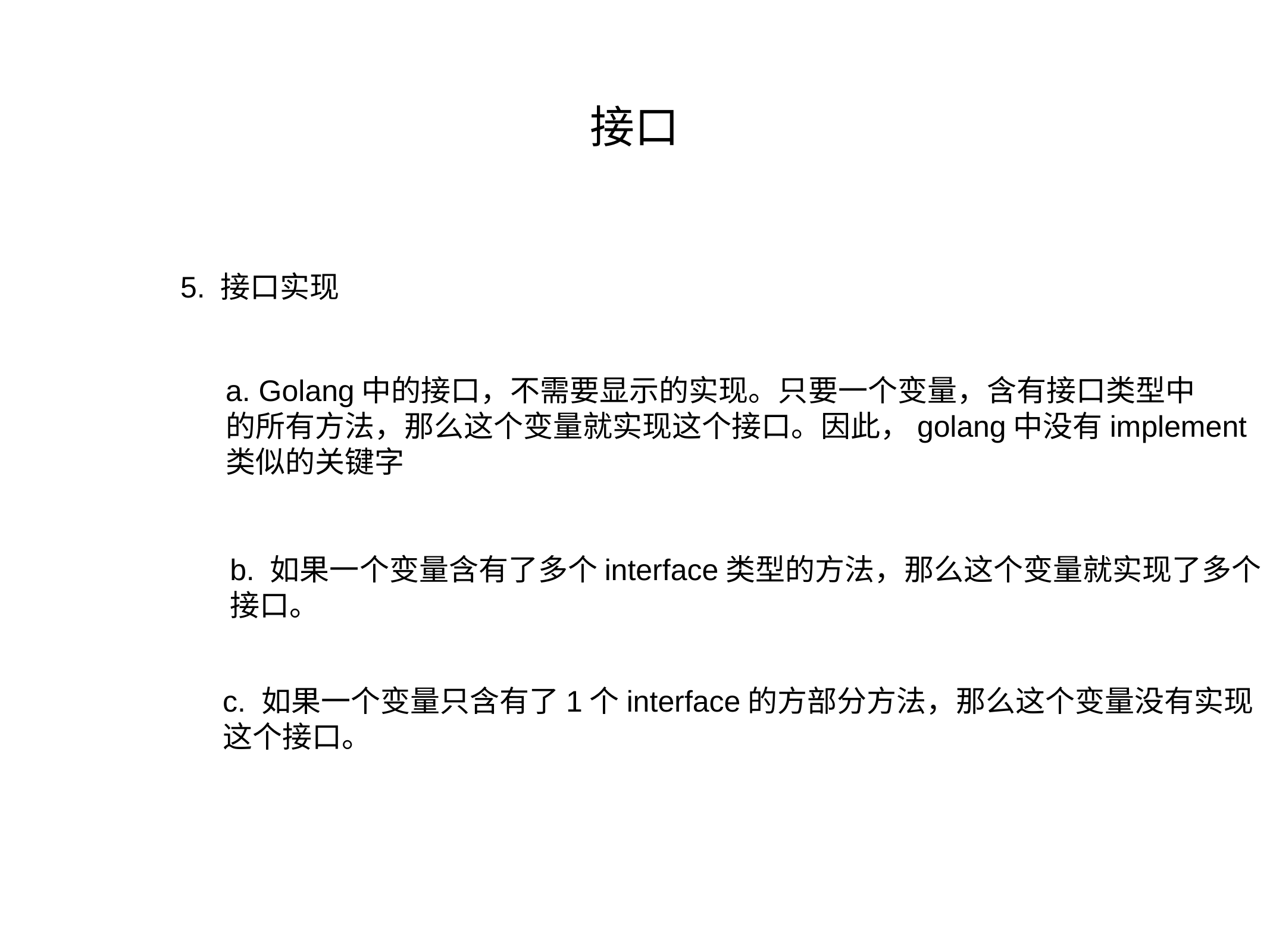

接口
5. 接口实现

a. Golang中的接口，不需要显示的实现。只要一个变量，含有接口类型中
的所有方法，那么这个变量就实现这个接口。因此，golang中没有implement
类似的关键字
b. 如果一个变量含有了多个interface类型的方法，那么这个变量就实现了多个
接口。
c. 如果一个变量只含有了1个interface的方部分方法，那么这个变量没有实现
这个接口。